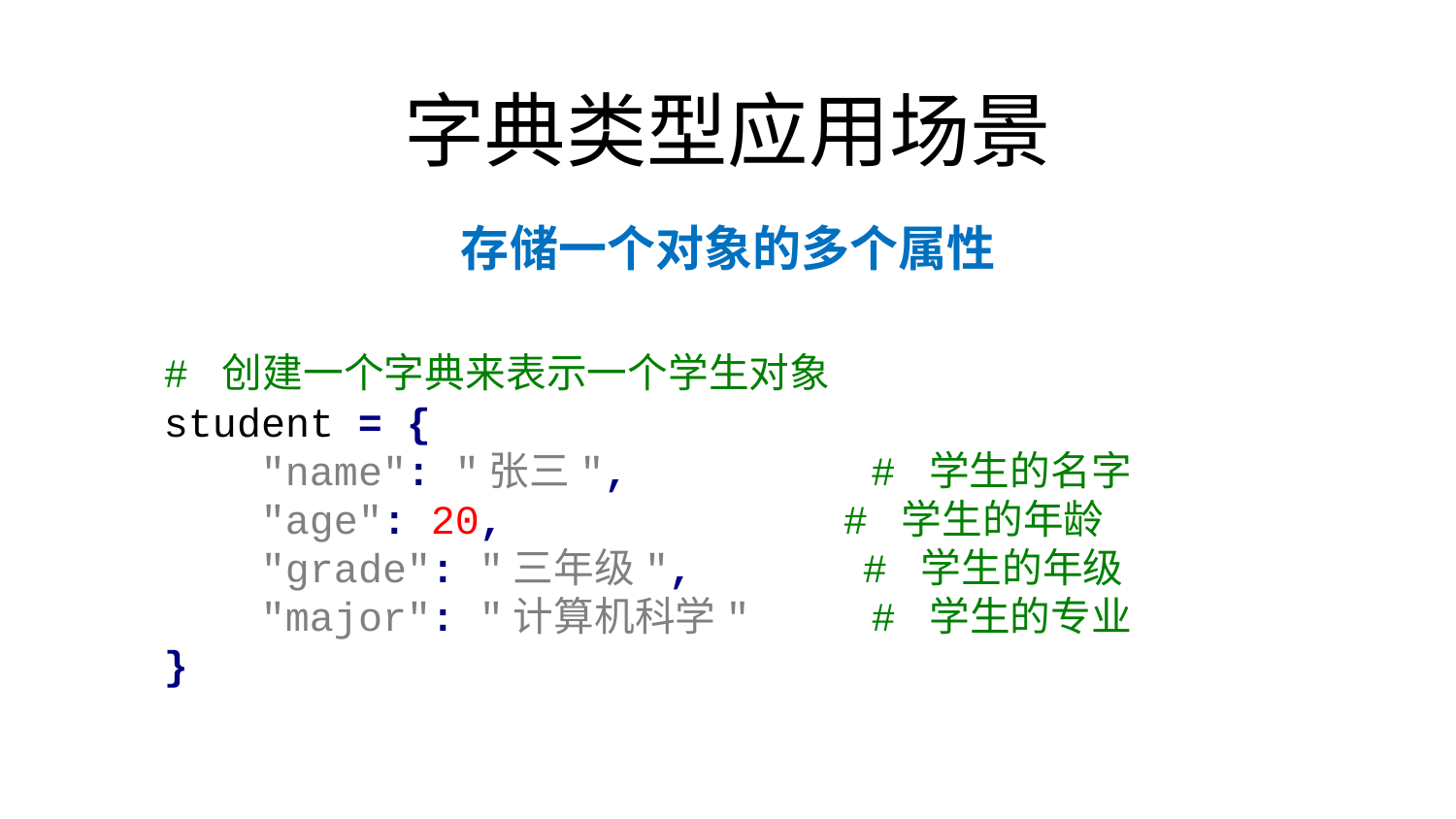

字典类型应用场景
存储一个对象的多个属性

# 创建一个字典来表示一个学生对象
student = {
    "name": "张三",          # 学生的名字
    "age": 20,              # 学生的年龄
    "grade": "三年级",       # 学生的年级
    "major": "计算机科学"     # 学生的专业
}
17